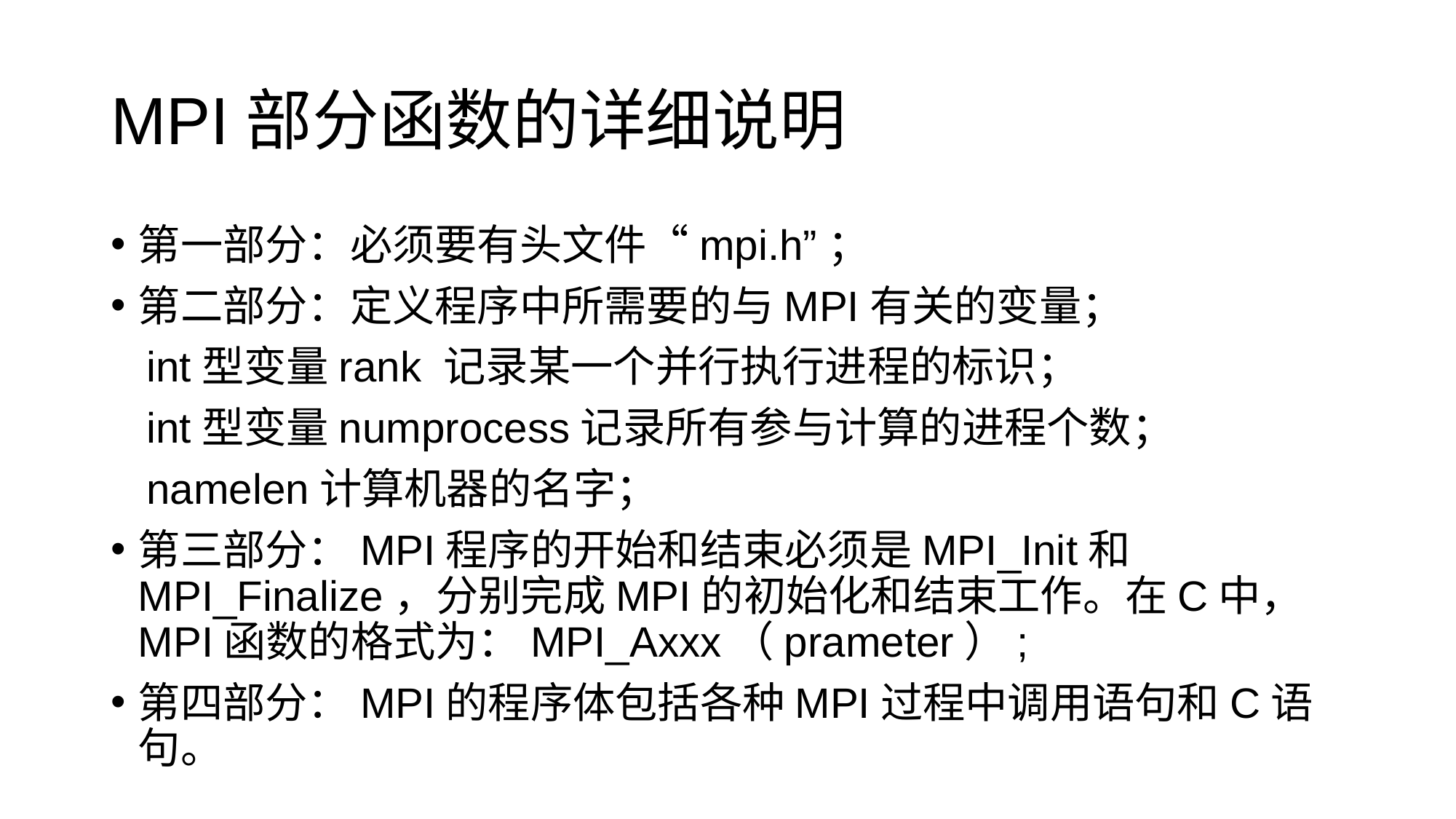

# MPI部分函数的详细说明
第一部分：必须要有头文件“mpi.h”；
第二部分：定义程序中所需要的与MPI有关的变量；
   int型变量rank 记录某一个并行执行进程的标识；
   int型变量numprocess记录所有参与计算的进程个数；
   namelen计算机器的名字；
第三部分：MPI程序的开始和结束必须是MPI_Init和MPI_Finalize，分别完成MPI的初始化和结束工作。在C中，MPI函数的格式为：MPI_Axxx（prameter）;
第四部分：MPI的程序体包括各种MPI过程中调用语句和C语句。